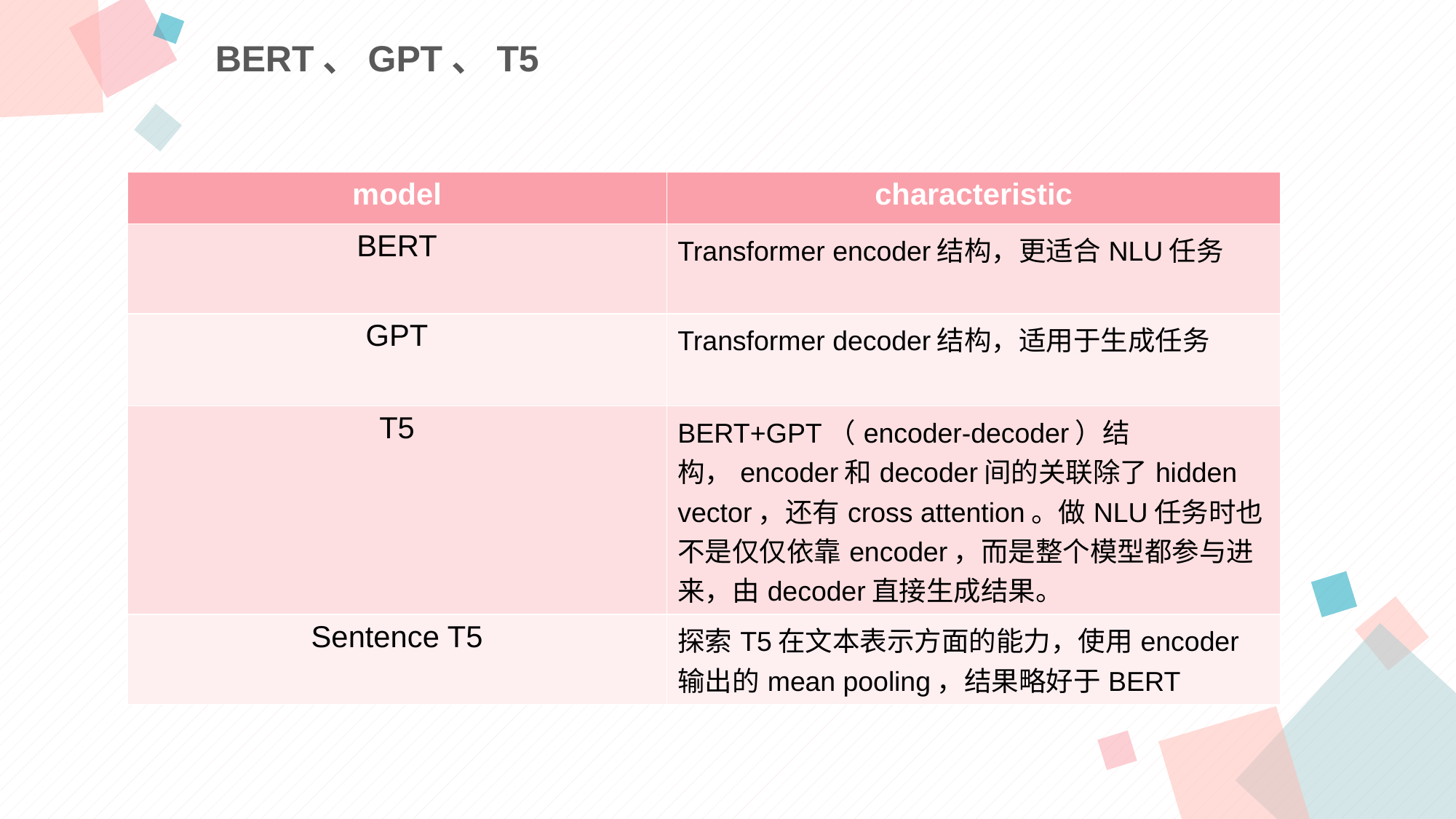

BERT、GPT、T5
| model | characteristic |
| --- | --- |
| BERT | Transformer encoder结构，更适合NLU任务 |
| GPT | Transformer decoder结构，适用于生成任务 |
| T5 | BERT+GPT（encoder-decoder）结构，encoder和decoder间的关联除了hidden vector，还有cross attention。做NLU任务时也不是仅仅依靠encoder，而是整个模型都参与进来，由decoder直接生成结果。 |
| Sentence T5 | 探索T5在文本表示方面的能力，使用encoder输出的mean pooling，结果略好于BERT |